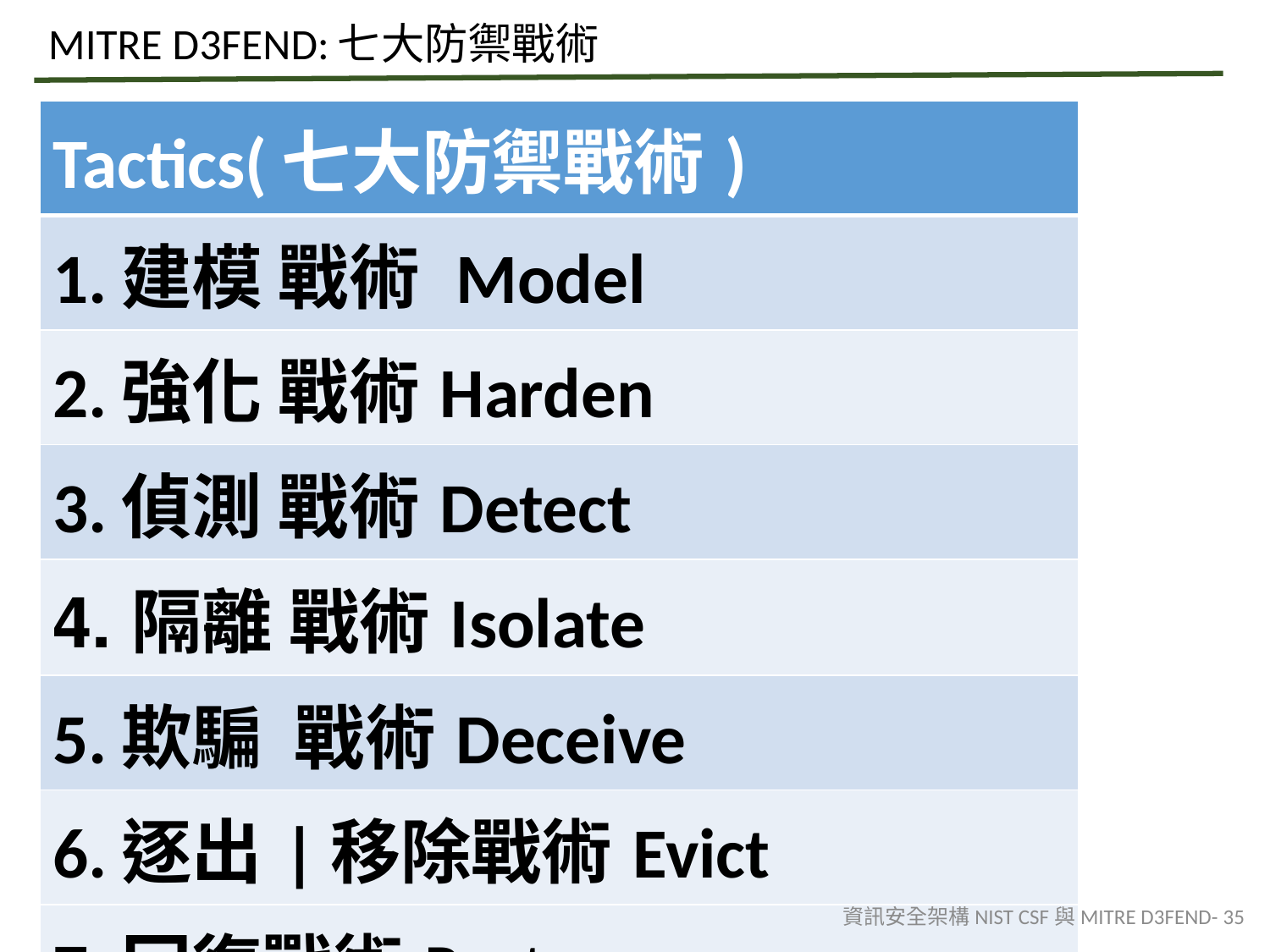

# MITRE D3FEND:七大防禦戰術
| Tactics(七大防禦戰術) |
| --- |
| 1.建模 戰術 Model |
| 2.強化 戰術Harden |
| 3.偵測 戰術Detect |
| 4.隔離 戰術Isolate |
| 5.欺騙 戰術Deceive |
| 6.逐出|移除戰術Evict |
| 7.回復戰術Restore |
資訊安全架構NIST CSF與MITRE D3FEND- 35